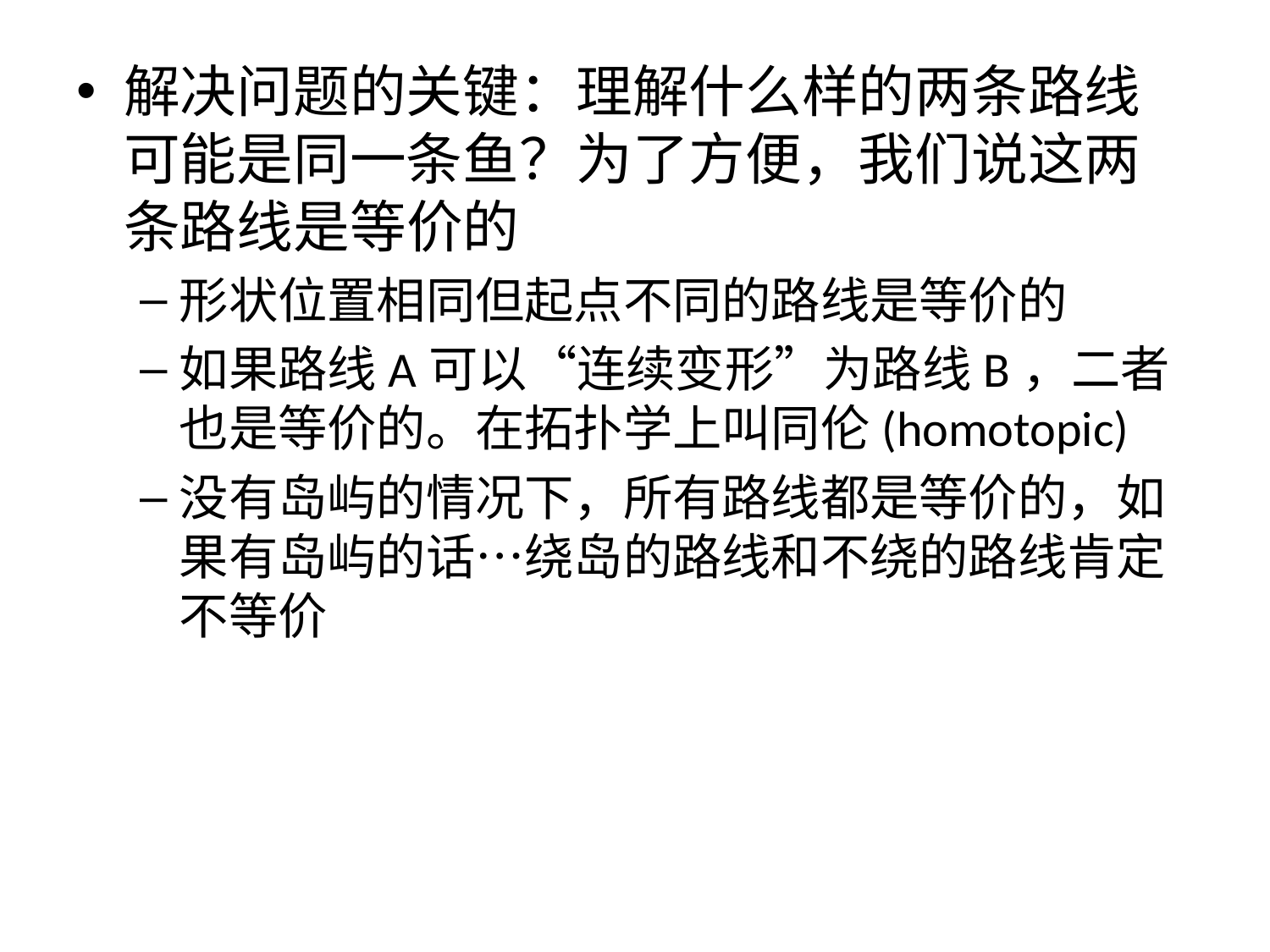

解决问题的关键：理解什么样的两条路线可能是同一条鱼？为了方便，我们说这两条路线是等价的
形状位置相同但起点不同的路线是等价的
如果路线A可以“连续变形”为路线B，二者也是等价的。在拓扑学上叫同伦(homotopic)
没有岛屿的情况下，所有路线都是等价的，如果有岛屿的话…绕岛的路线和不绕的路线肯定不等价